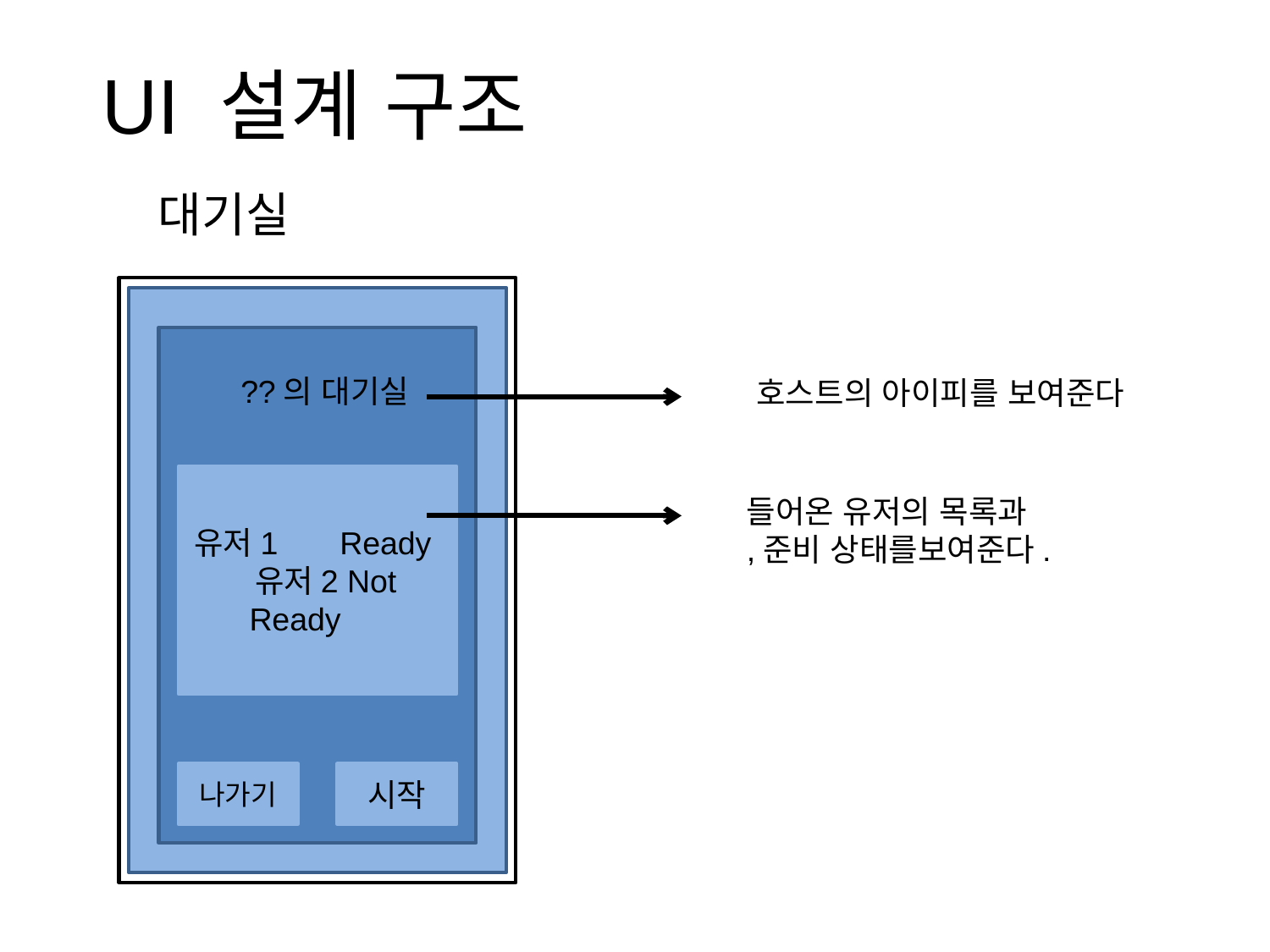

# UI 설계 구조
대기실

??의 대기실
호스트의 아이피를 보여준다
유저1       Ready   유저2 Not Ready
들어온 유저의 목록과
,준비 상태를보여준다.
나가기
시작